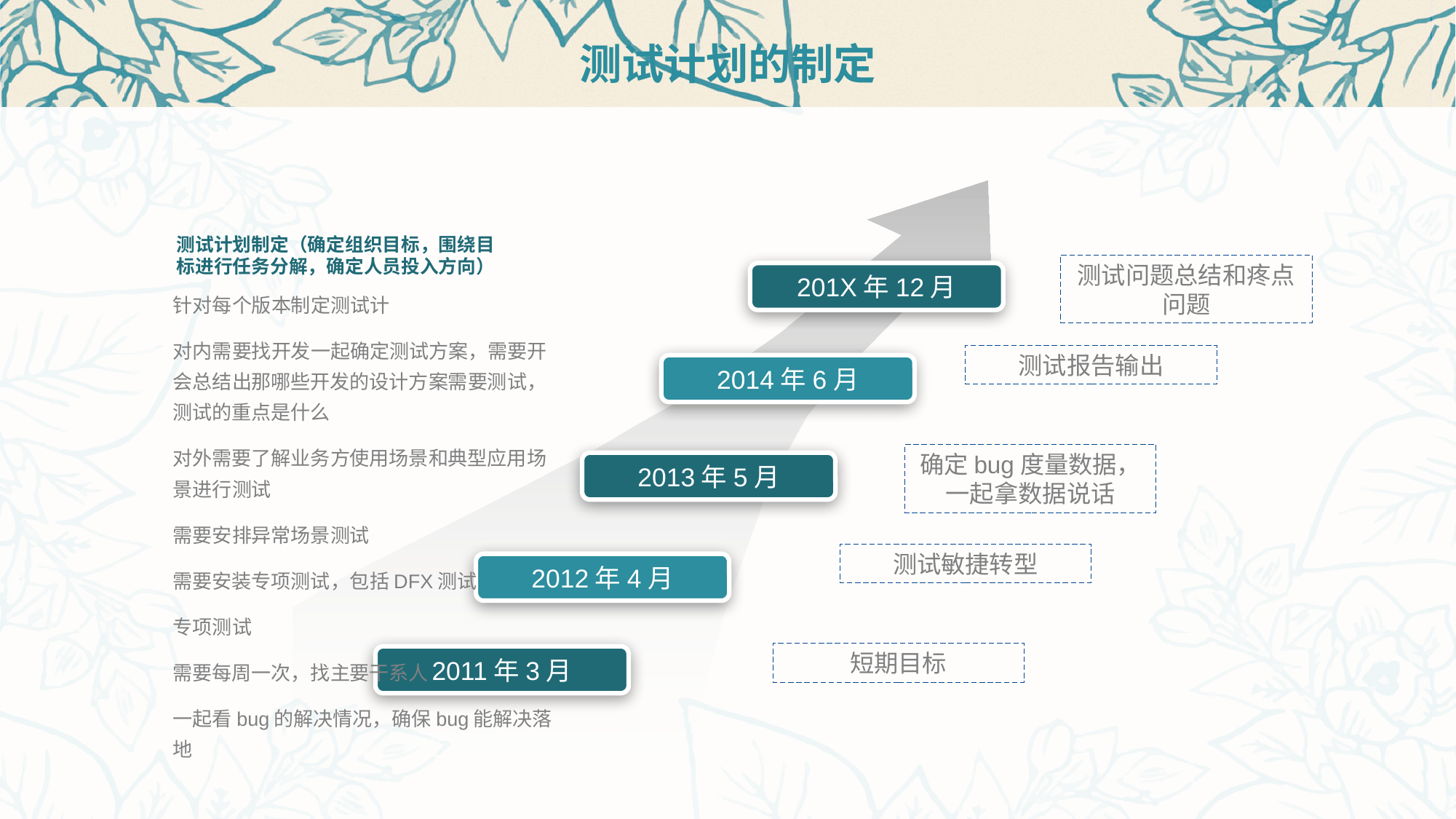

# 测试计划的制定

测试计划制定（确定组织目标，围绕目标进行任务分解，确定人员投入方向）
测试问题总结和疼点问题
201X年12月
针对每个版本制定测试计
对内需要找开发一起确定测试方案，需要开会总结出那哪些开发的设计方案需要测试，测试的重点是什么
对外需要了解业务方使用场景和典型应用场景进行测试
需要安排异常场景测试
需要安装专项测试，包括DFX测试
专项测试
需要每周一次，找主要干系人
一起看bug的解决情况，确保bug能解决落地
测试报告输出
2014年6月
确定bug度量数据，一起拿数据说话
2013年5月
测试敏捷转型
2012年4月
短期目标
2011年3月